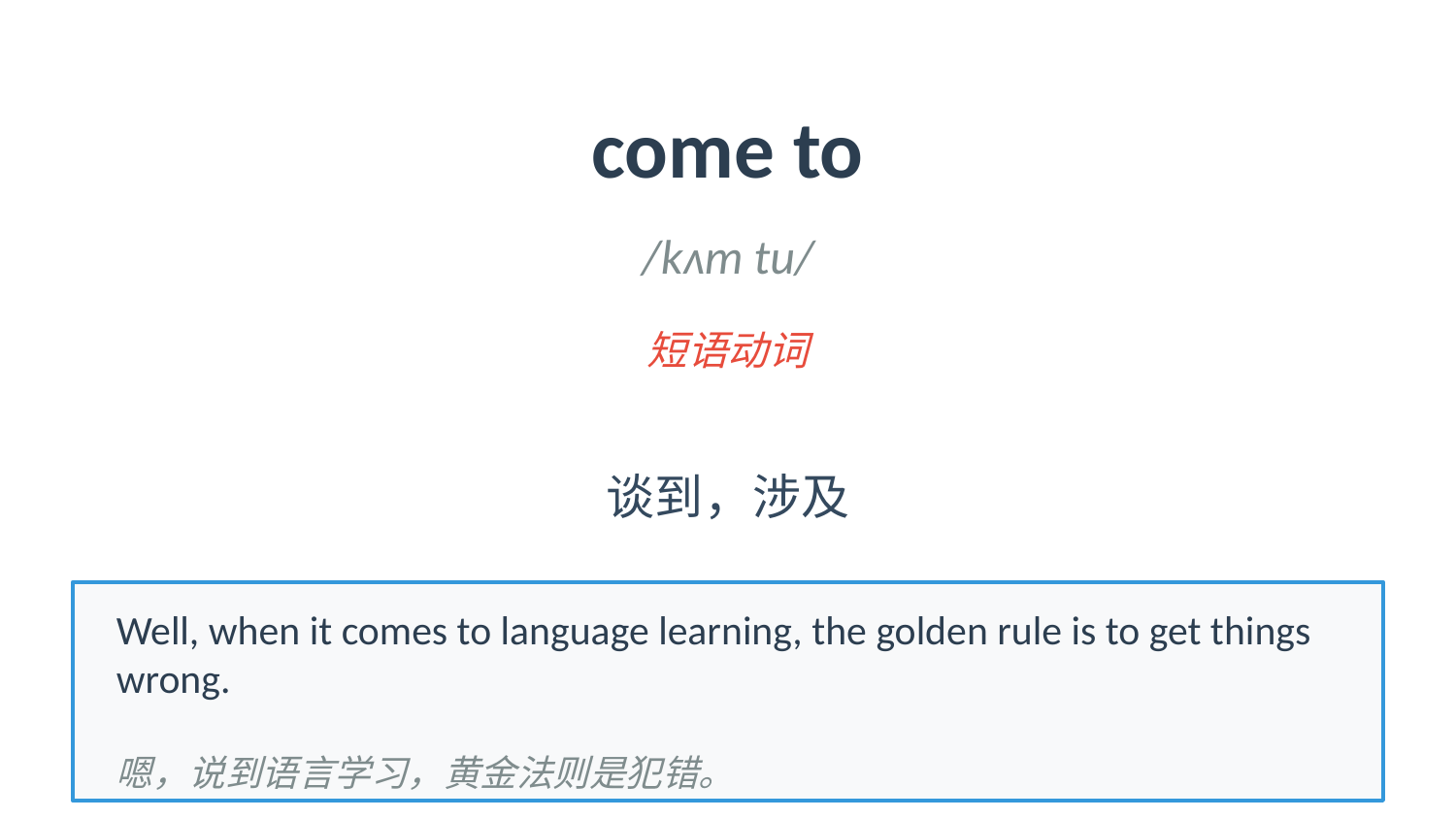

come to
/kʌm tu/
短语动词
谈到，涉及

Well, when it comes to language learning, the golden rule is to get things wrong.

嗯，说到语言学习，黄金法则是犯错。